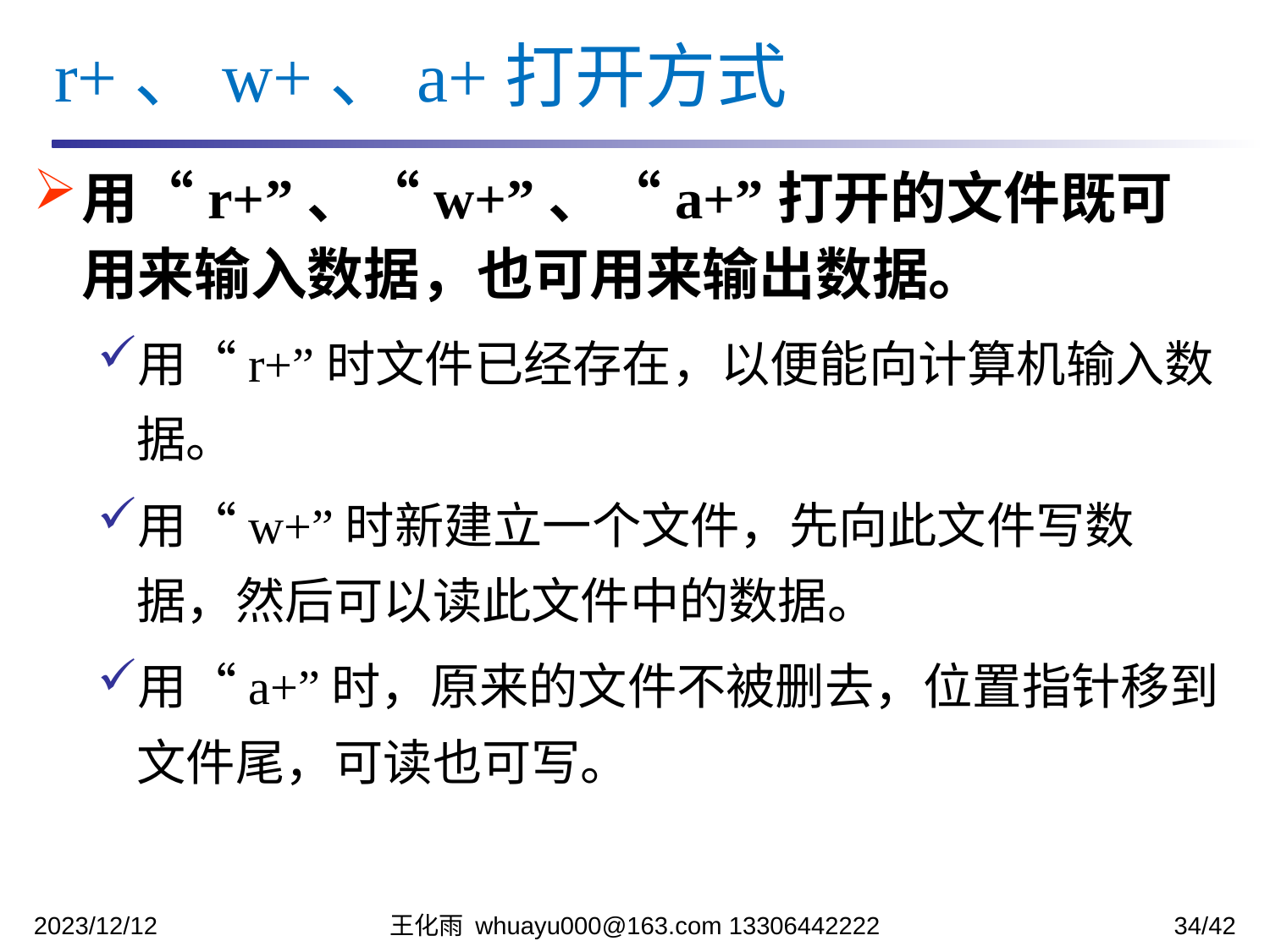

r+、w+、a+打开方式
用“r+”、“w+”、“a+”打开的文件既可用来输入数据，也可用来输出数据。
用“r+”时文件已经存在，以便能向计算机输入数据。
用“w+”时新建立一个文件，先向此文件写数据，然后可以读此文件中的数据。
用“a+”时，原来的文件不被删去，位置指针移到文件尾，可读也可写。
2023/12/12
王化雨 whuayu000@163.com 13306442222
34/42